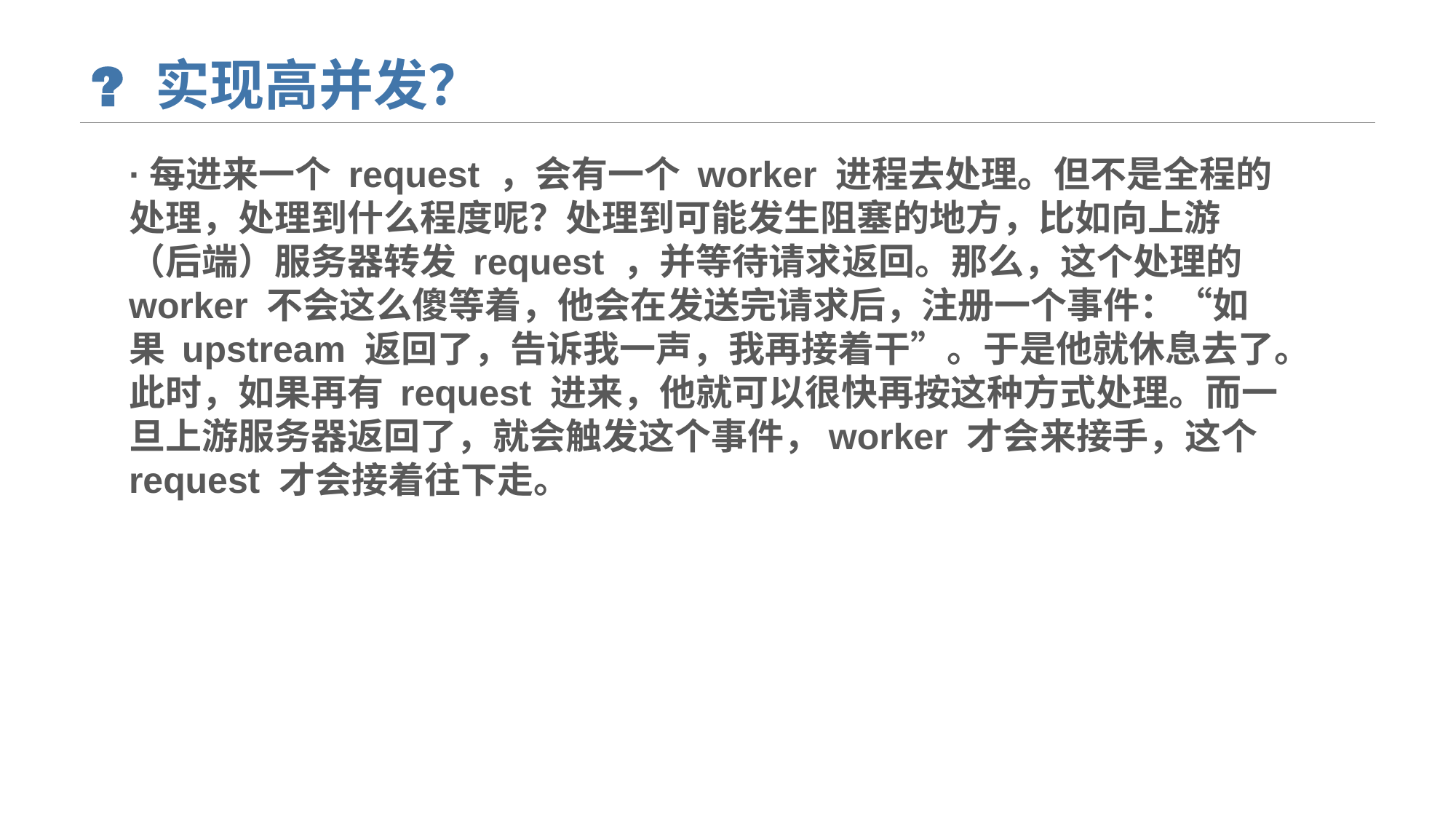

# ? 实现高并发？
·每进来一个 request ，会有一个 worker 进程去处理。但不是全程的处理，处理到什么程度呢？处理到可能发生阻塞的地方，比如向上游（后端）服务器转发 request ，并等待请求返回。那么，这个处理的 worker 不会这么傻等着，他会在发送完请求后，注册一个事件：“如果 upstream 返回了，告诉我一声，我再接着干”。于是他就休息去了。此时，如果再有 request 进来，他就可以很快再按这种方式处理。而一旦上游服务器返回了，就会触发这个事件，worker 才会来接手，这个 request 才会接着往下走。

20